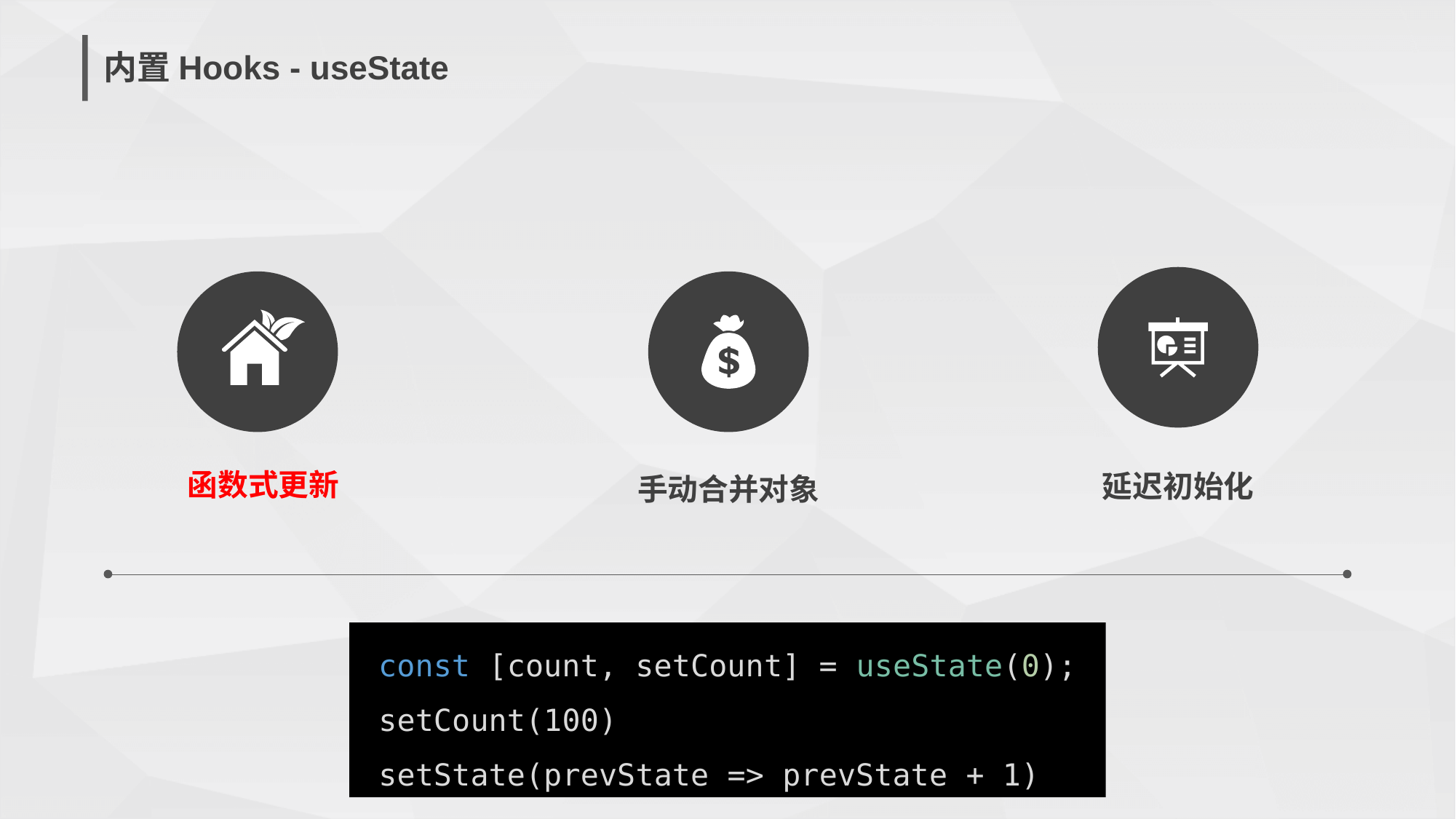

函数式更新
延迟初始化
手动合并对象

const [count, setCount] = useState(0);
 setCount(100)
 setState(prevState => prevState + 1)